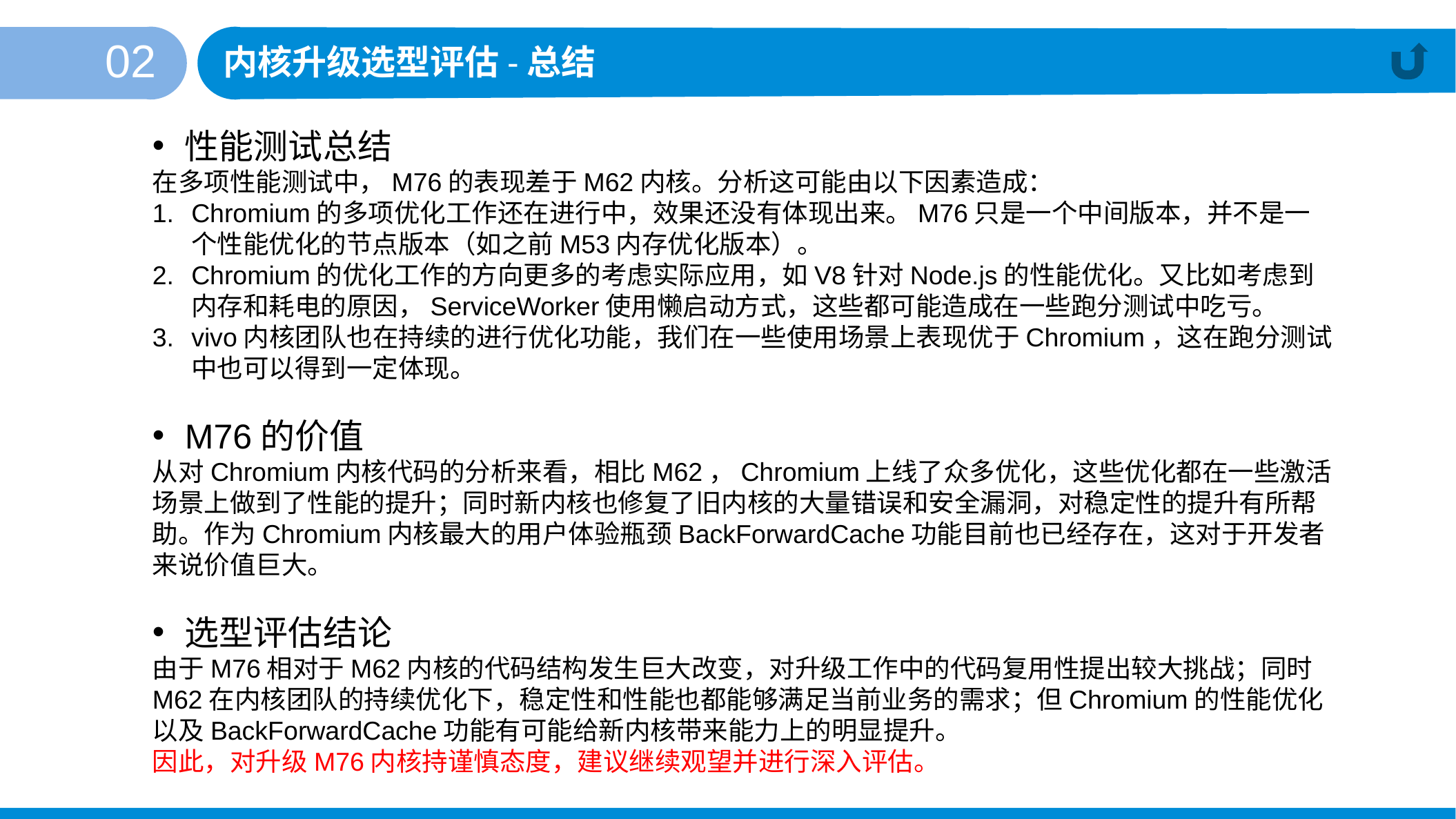

02

内核升级选型评估-总结

性能测试总结
在多项性能测试中，M76的表现差于M62内核。分析这可能由以下因素造成：
Chromium的多项优化工作还在进行中，效果还没有体现出来。M76只是一个中间版本，并不是一个性能优化的节点版本（如之前M53内存优化版本）。
Chromium的优化工作的方向更多的考虑实际应用，如V8针对Node.js的性能优化。又比如考虑到内存和耗电的原因，ServiceWorker使用懒启动方式，这些都可能造成在一些跑分测试中吃亏。
vivo内核团队也在持续的进行优化功能，我们在一些使用场景上表现优于Chromium，这在跑分测试中也可以得到一定体现。

M76的价值
从对Chromium内核代码的分析来看，相比M62，Chromium上线了众多优化，这些优化都在一些激活场景上做到了性能的提升；同时新内核也修复了旧内核的大量错误和安全漏洞，对稳定性的提升有所帮助。作为Chromium内核最大的用户体验瓶颈BackForwardCache功能目前也已经存在，这对于开发者来说价值巨大。

选型评估结论
由于M76相对于M62内核的代码结构发生巨大改变，对升级工作中的代码复用性提出较大挑战；同时M62在内核团队的持续优化下，稳定性和性能也都能够满足当前业务的需求；但Chromium的性能优化以及BackForwardCache功能有可能给新内核带来能力上的明显提升。
因此，对升级M76内核持谨慎态度，建议继续观望并进行深入评估。